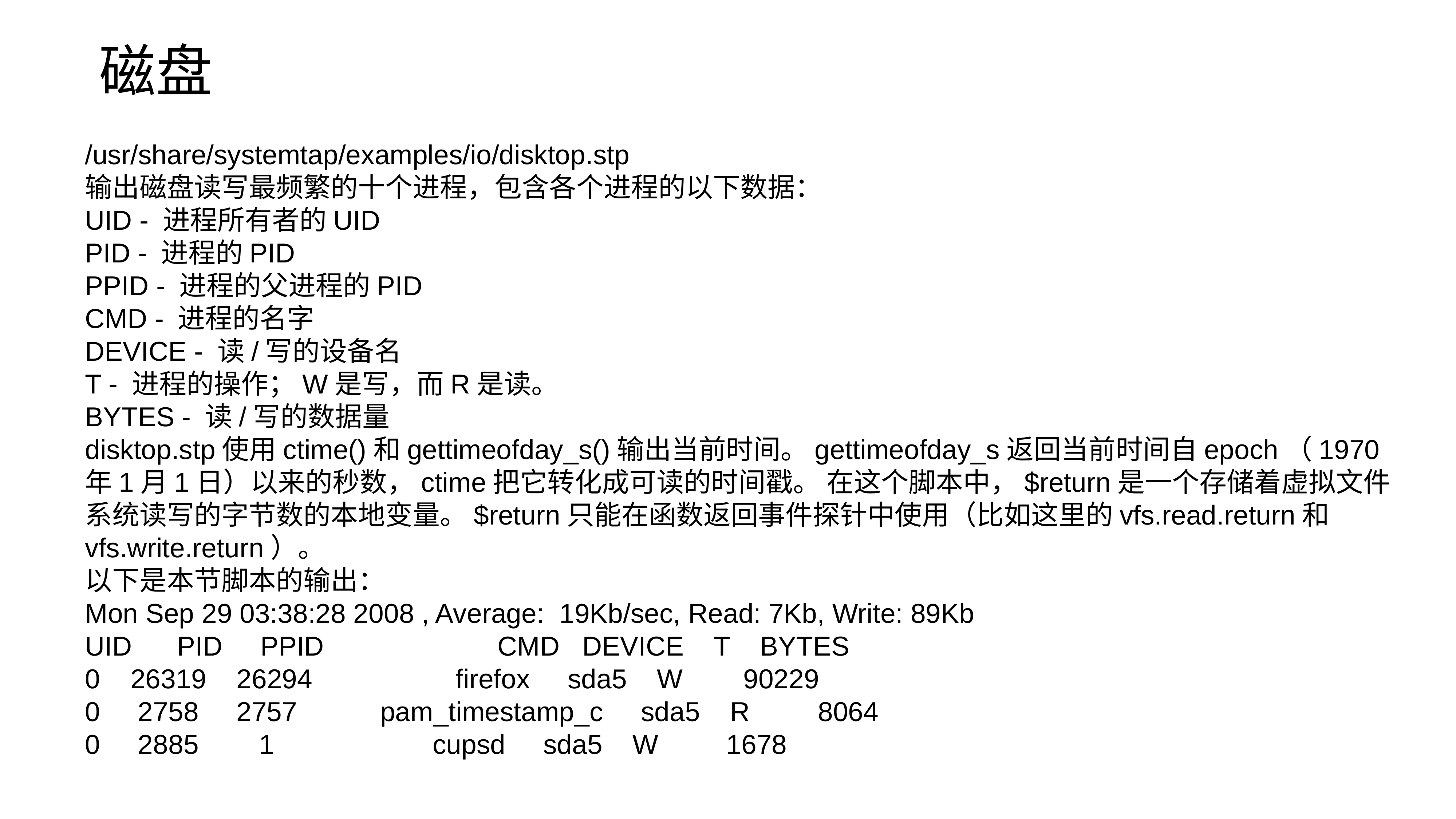

磁盘
/usr/share/systemtap/examples/io/disktop.stp
输出磁盘读写最频繁的十个进程，包含各个进程的以下数据：
UID - 进程所有者的UID
PID - 进程的PID
PPID - 进程的父进程的PID
CMD - 进程的名字
DEVICE - 读/写的设备名
T - 进程的操作；W是写，而R是读。
BYTES - 读/写的数据量
disktop.stp使用ctime()和gettimeofday_s()输出当前时间。gettimeofday_s返回当前时间自epoch（1970年1月1日）以来的秒数，ctime把它转化成可读的时间戳。 在这个脚本中，$return是一个存储着虚拟文件系统读写的字节数的本地变量。$return只能在函数返回事件探针中使用（比如这里的vfs.read.return和vfs.write.return）。
以下是本节脚本的输出：
Mon Sep 29 03:38:28 2008 , Average:  19Kb/sec, Read: 7Kb, Write: 89Kb
UID      PID     PPID                       CMD   DEVICE    T    BYTES
0    26319    26294                   firefox     sda5    W        90229
0     2758     2757           pam_timestamp_c     sda5    R         8064
0     2885        1                     cupsd     sda5    W         1678